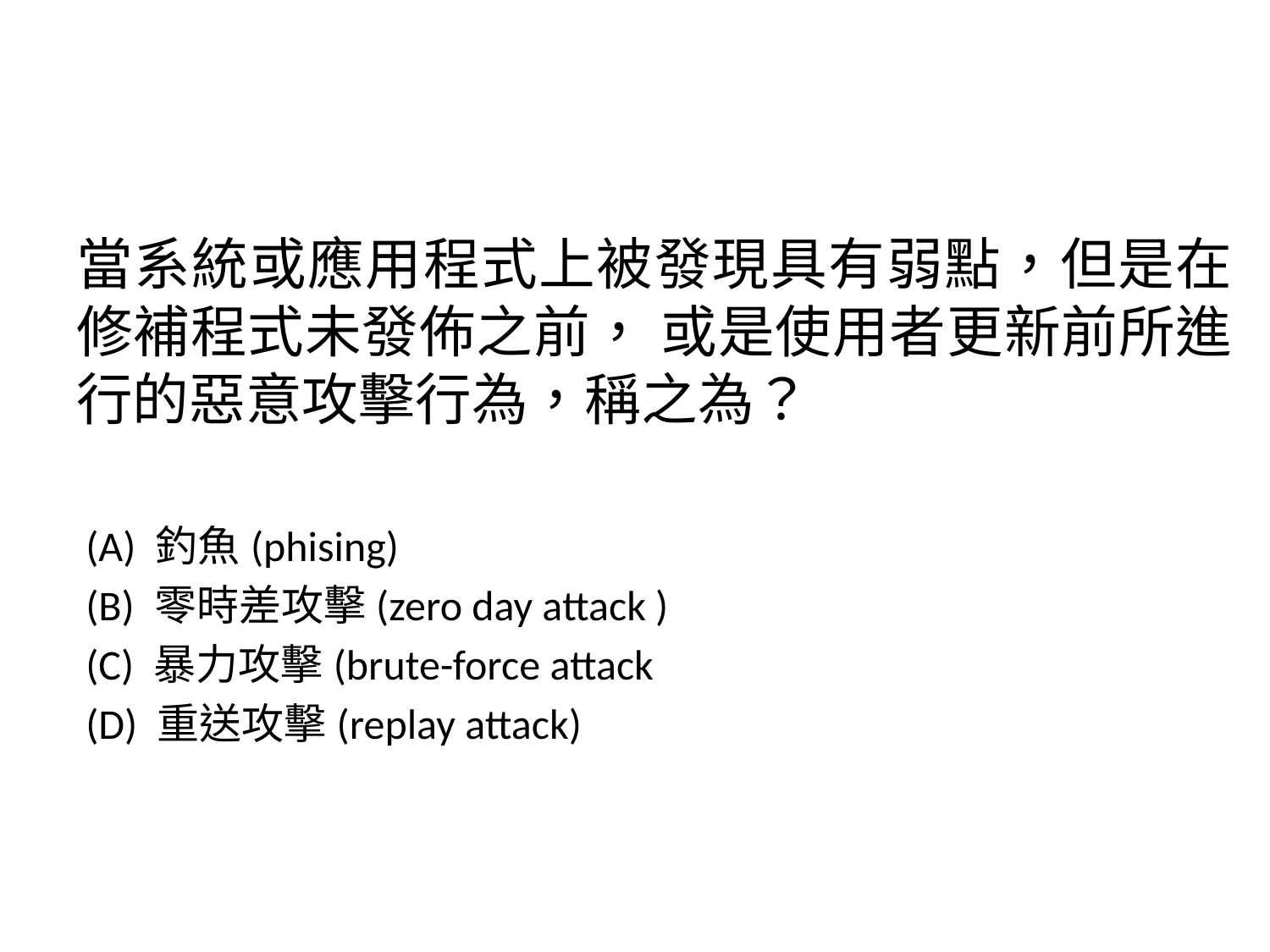

當系統或應用程式上被發現具有弱點，但是在修補程式未發佈之前， 或是使用者更新前所進行的惡意攻擊行為，稱之為？

 (A) 釣魚(phising)
 (B) 零時差攻擊(zero day attack )
 (C) 暴力攻擊(brute-force attack
 (D) 重送攻擊(replay attack)